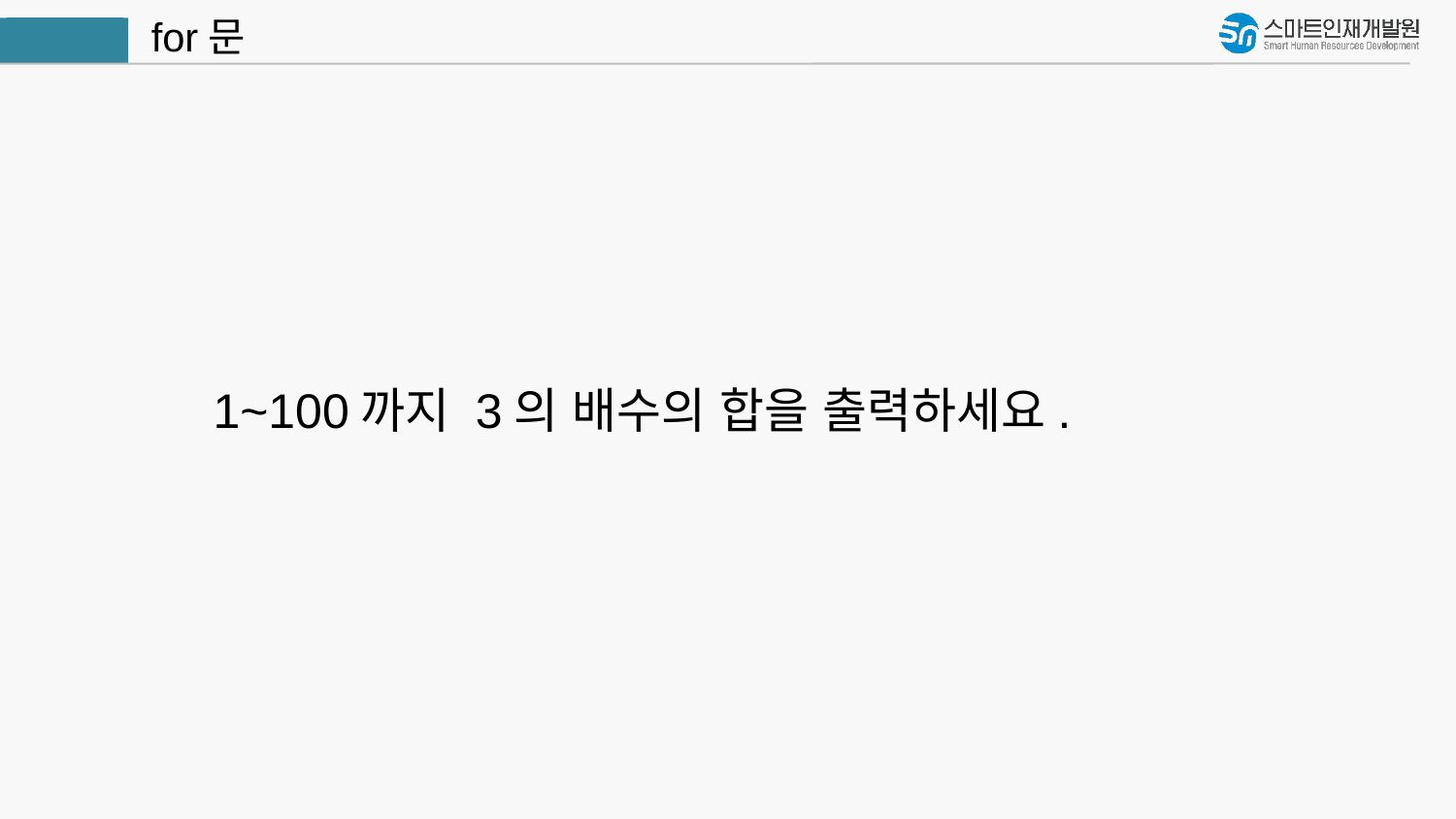

for문

Java
1~100까지 3의 배수의 합을 출력하세요.